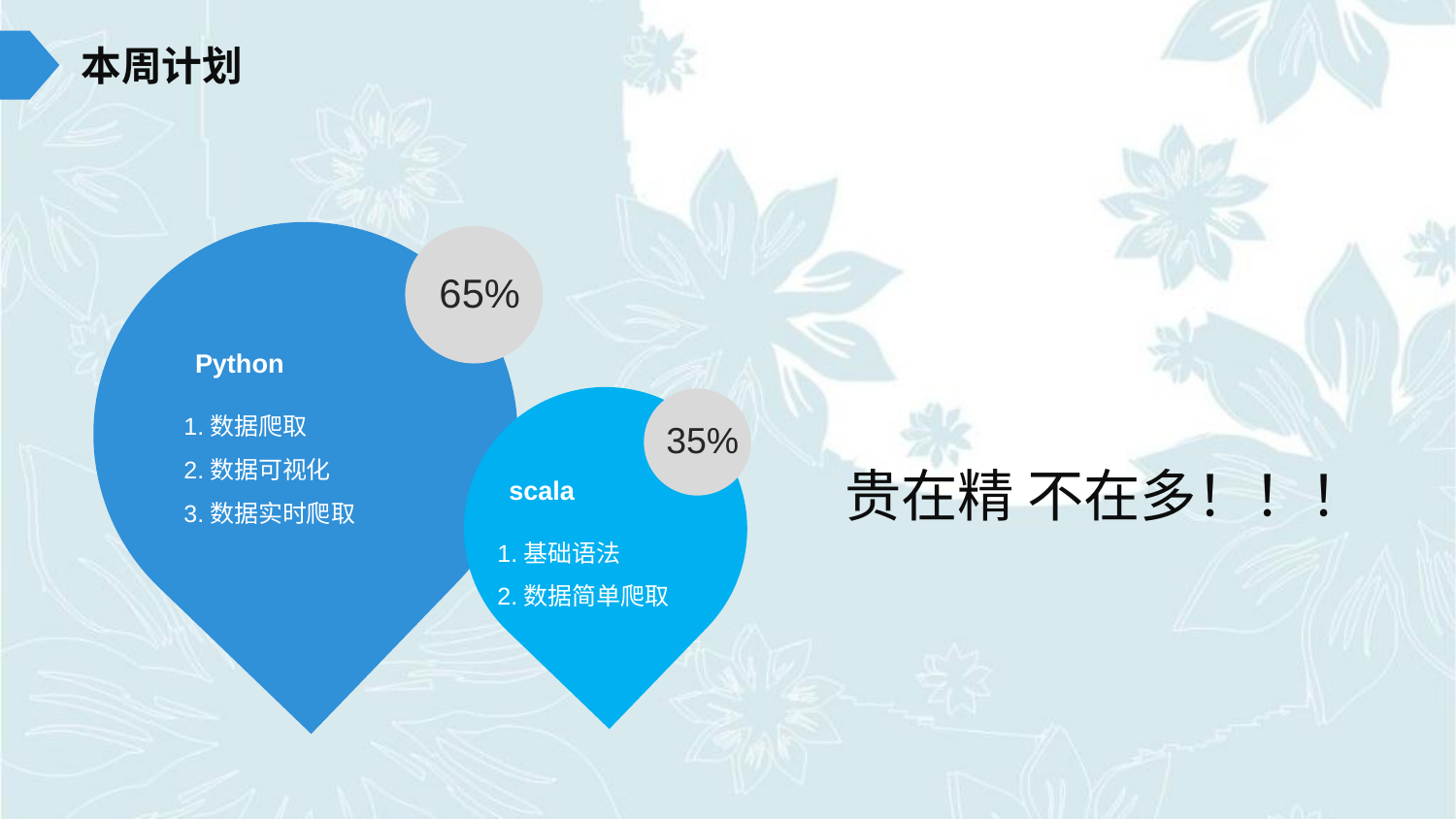

本周计划

65%
Python
1.数据爬取
2.数据可视化
3.数据实时爬取

35%
贵在精 不在多！！！
scala
1.基础语法
2.数据简单爬取